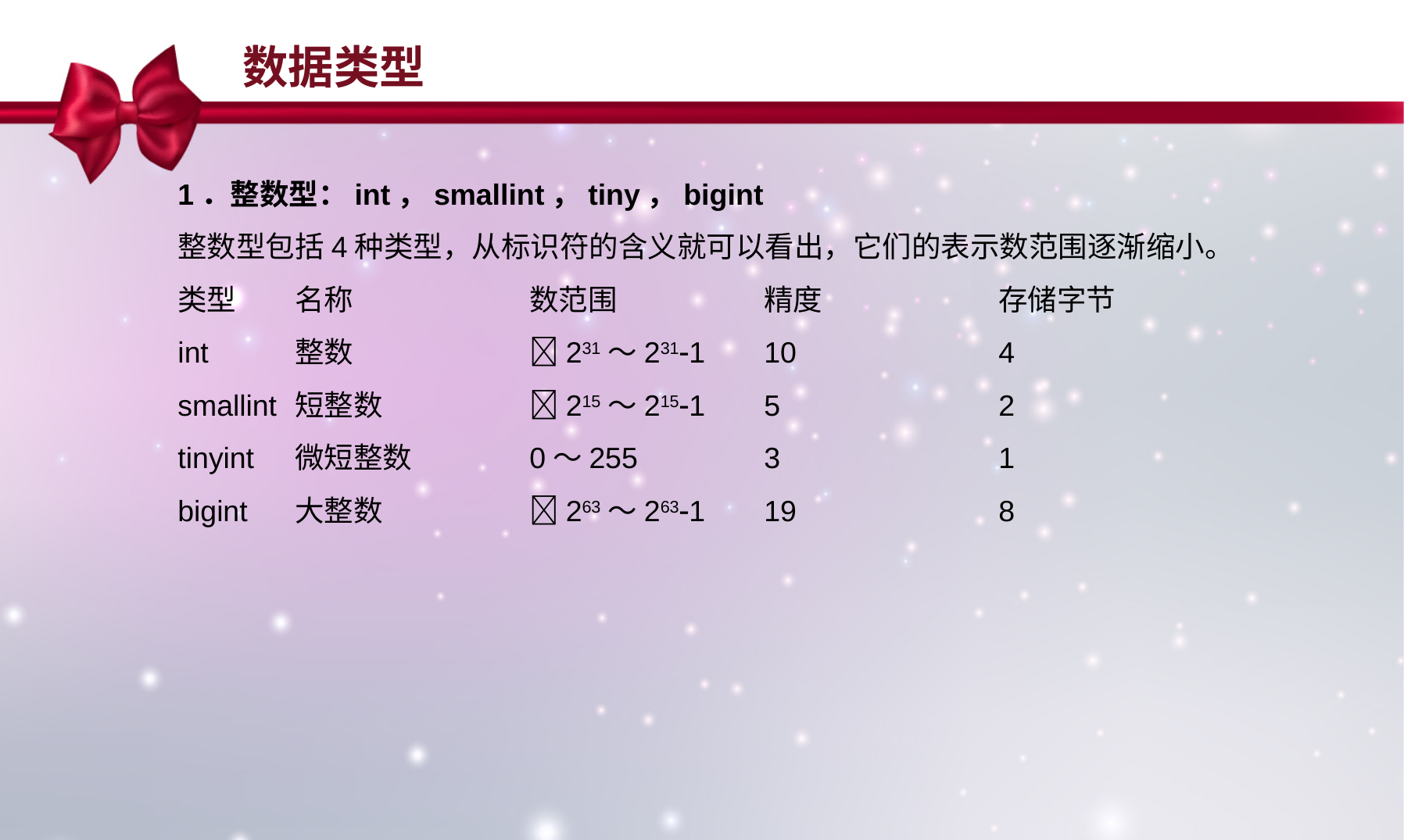

数据类型
1．整数型：int，smallint，tiny，bigint
整数型包括4种类型，从标识符的含义就可以看出，它们的表示数范围逐渐缩小。
类型	名称		数范围		精度		存储字节
int	整数		−231～231−1	10		4
smallint	短整数		−215～215−1	5		2
tinyint	微短整数	0～255		3		1
bigint	大整数  		−263～263−1	19		8